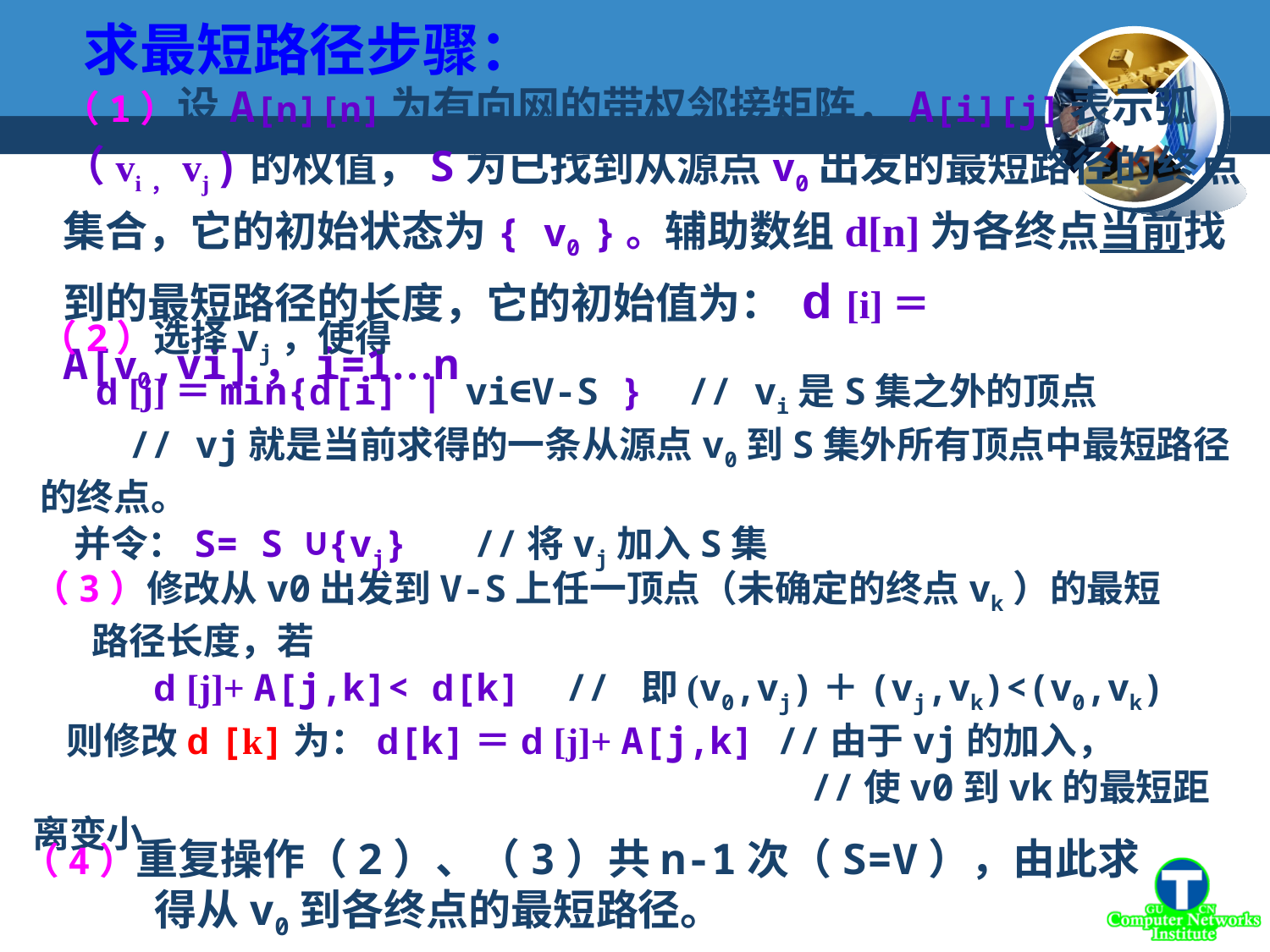

# 求最短路径步骤：
（1）设A[n][n]为有向网的带权邻接矩阵，A[i][j]表示弧（vi，vj )的权值，S为已找到从源点v0出发的最短路径的终点集合，它的初始状态为{ v0 }。辅助数组d[n]为各终点当前找到的最短路径的长度，它的初始值为： d [i]＝A[v0,vi]，i=1…n
（2）选择vj，使得
      d [j]＝min{d[i] | vi∈V-S }  // vi是S集之外的顶点
    // vj就是当前求得的一条从源点v0到S集外所有顶点中最短路径的终点。
   并令：S= S ∪{vj}   //将vj加入S集
（3）修改从v0出发到V-S上任一顶点（未确定的终点vk）的最短
      路径长度，若
             d [j]+ A[j,k]< d[k]  // 即(v0,vj)＋(vj,vk)<(v0,vk)
   则修改d [k]为：d[k]＝d [j]+ A[j,k] //由于vj的加入，
                                   //使v0到vk的最短距离变小
（4）重复操作（2）、（3）共n-1次（S=V），由此求得从v0到各终点的最短路径。
193